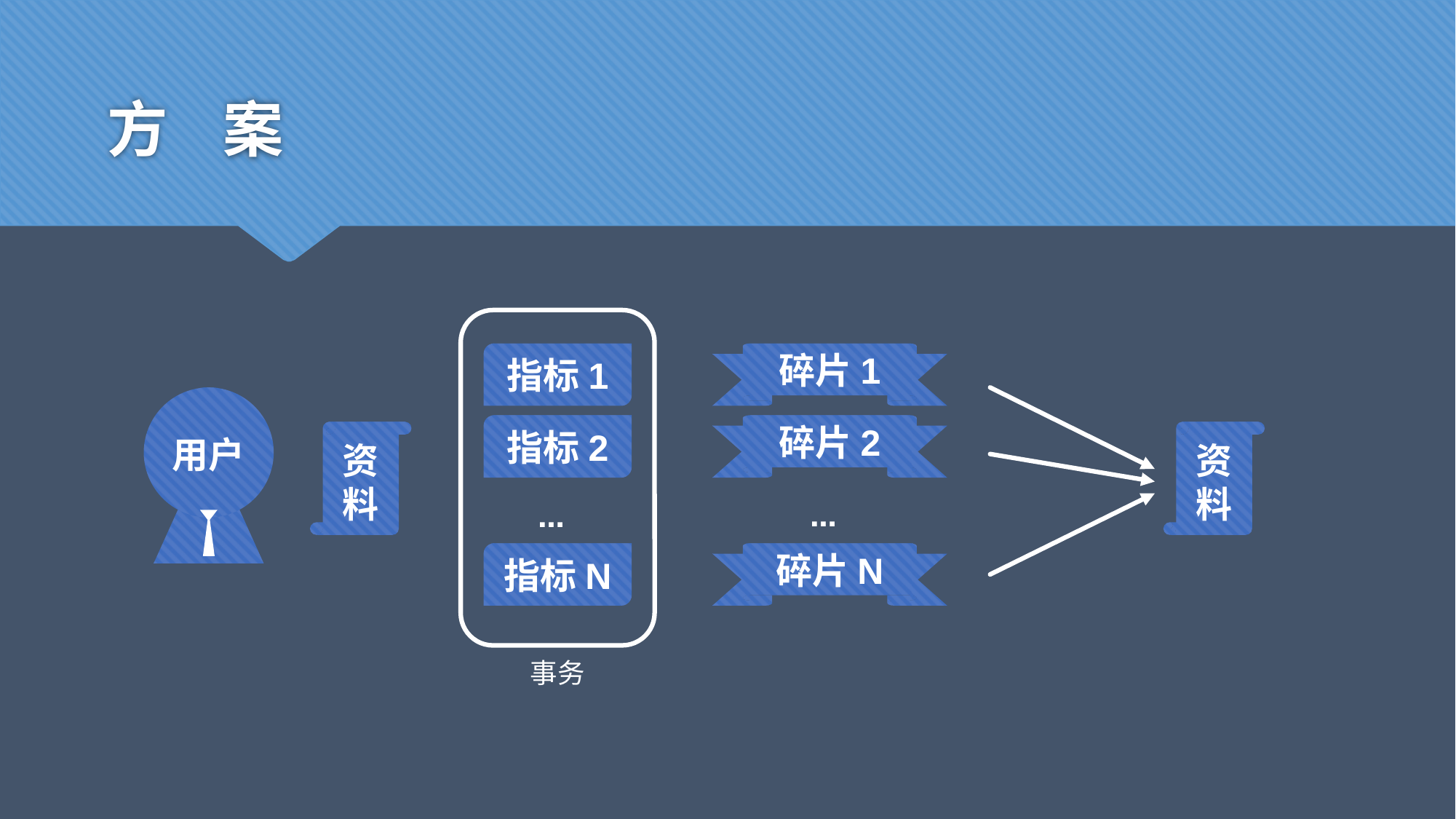

# 方    案

指标1
指标2
…
指标N
事务
碎片1

用户
碎片2
资
料
资
料
…
碎片N